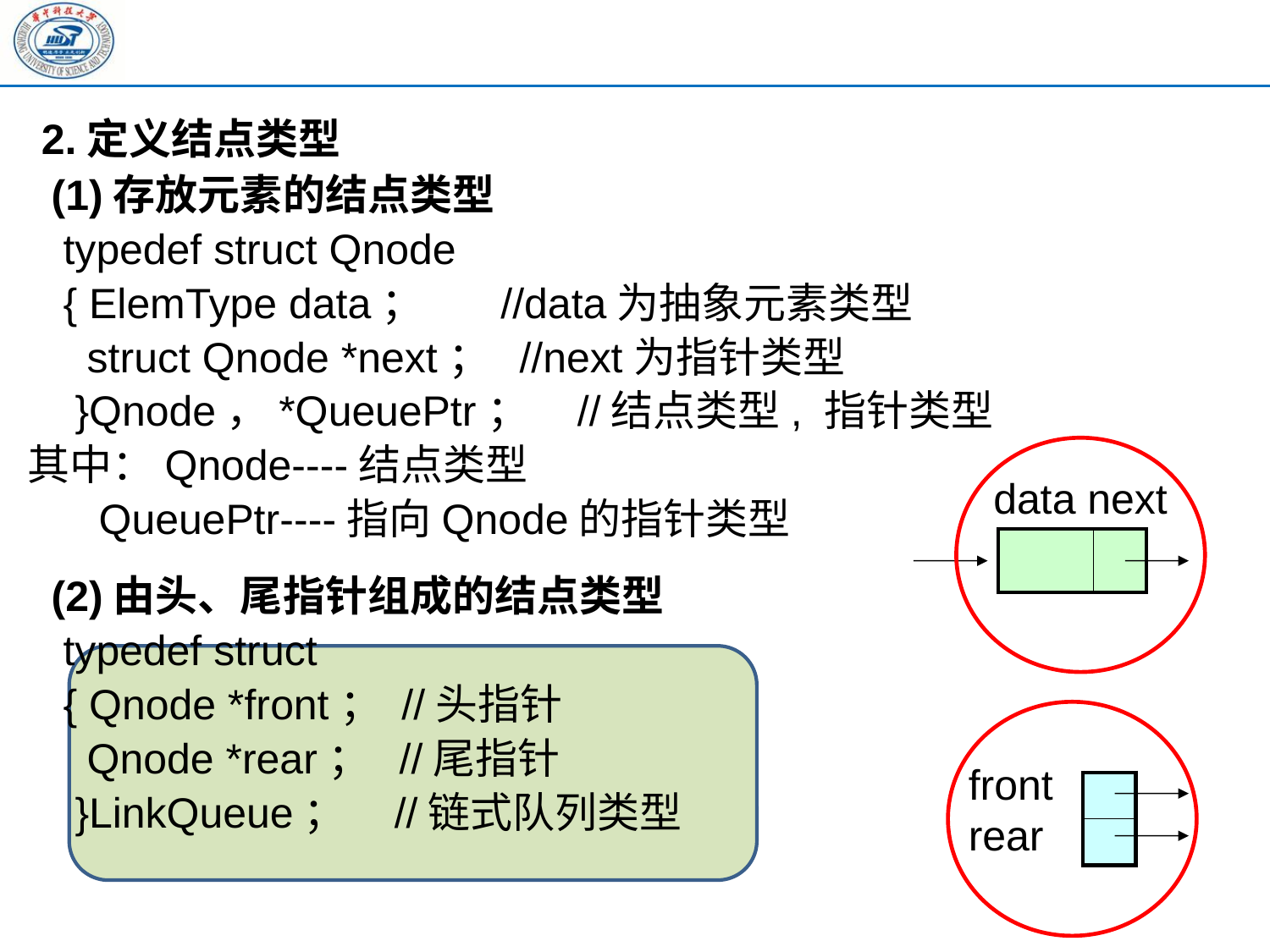

2.定义结点类型
  (1)存放元素的结点类型
   typedef struct Qnode
   { ElemType data；       //data为抽象元素类型
     struct Qnode *next；  //next为指针类型
    }Qnode，*QueuePtr；    //结点类型, 指针类型
其中：Qnode----结点类型
      QueuePtr----指向Qnode的指针类型

  (2)由头、尾指针组成的结点类型
   typedef struct
   { Qnode *front； //头指针
     Qnode *rear；  //尾指针
    }LinkQueue；    //链式队列类型

data next
|  |  |
| --- | --- |

front
rear
|  |
| --- |
|  |